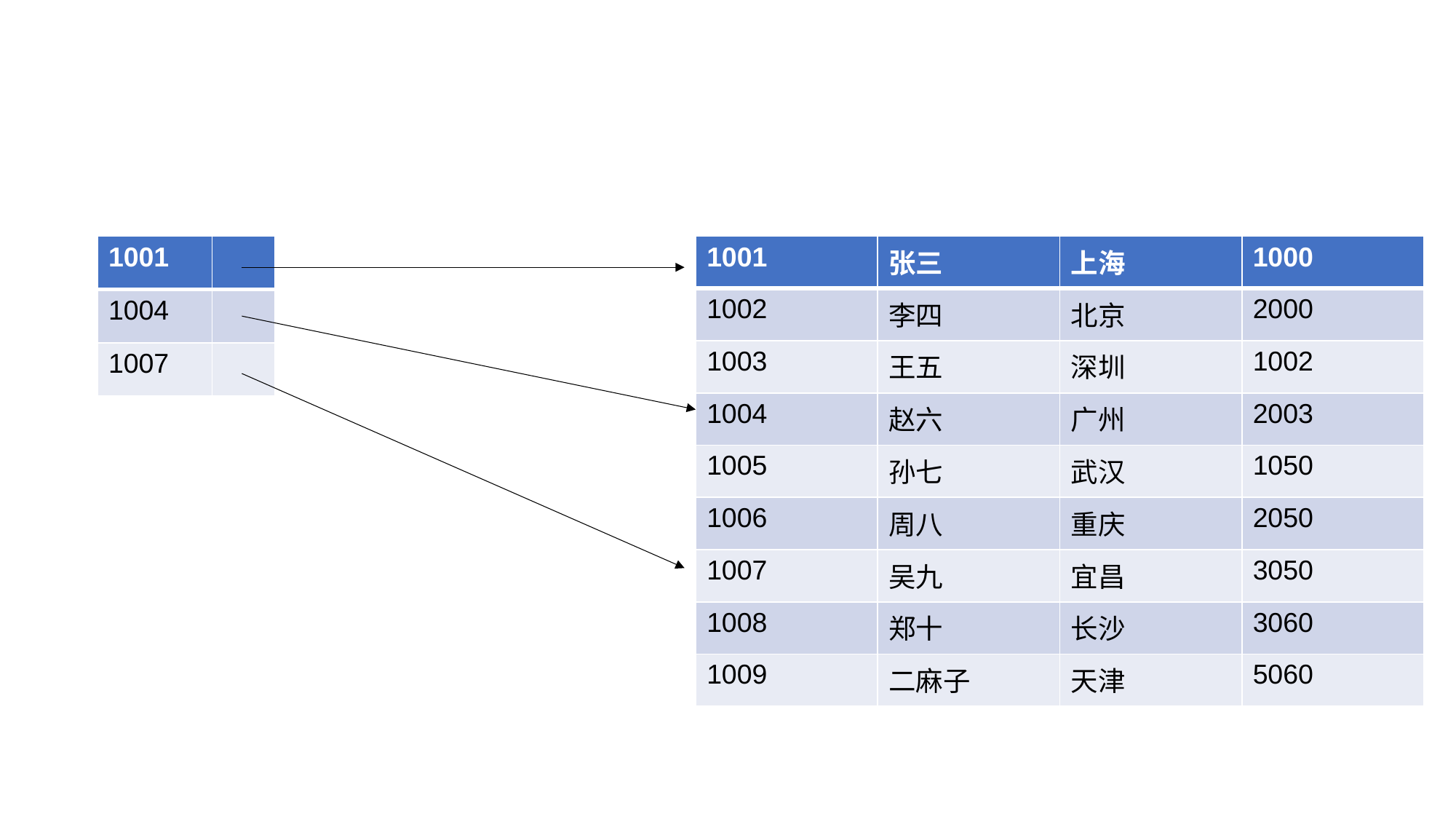

| 1001 |  |
| --- | --- |
| 1004 |  |
| 1007 |  |
| 1001 | 张三 | 上海 | 1000 |
| --- | --- | --- | --- |
| 1002 | 李四 | 北京 | 2000 |
| 1003 | 王五 | 深圳 | 1002 |
| 1004 | 赵六 | 广州 | 2003 |
| 1005 | 孙七 | 武汉 | 1050 |
| 1006 | 周八 | 重庆 | 2050 |
| 1007 | 吴九 | 宜昌 | 3050 |
| 1008 | 郑十 | 长沙 | 3060 |
| 1009 | 二麻子 | 天津 | 5060 |